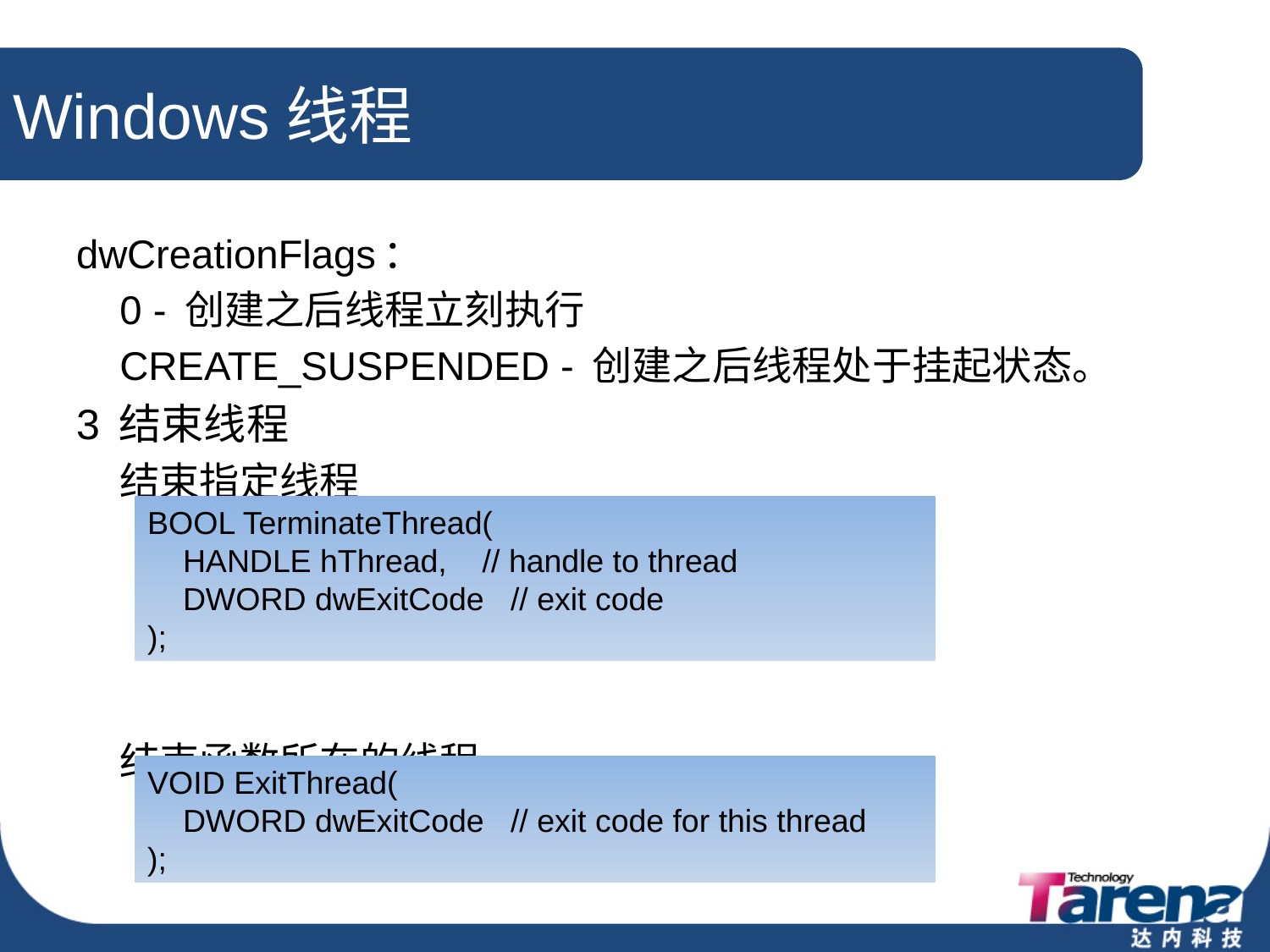

# Windows线程
dwCreationFlags：
	0 - 创建之后线程立刻执行
	CREATE_SUSPENDED - 创建之后线程处于挂起状态。
3 结束线程
	结束指定线程

	结束函数所在的线程

BOOL TerminateThread(
    HANDLE hThread,    // handle to thread
    DWORD dwExitCode   // exit code
);
VOID ExitThread(
    DWORD dwExitCode   // exit code for this thread
);